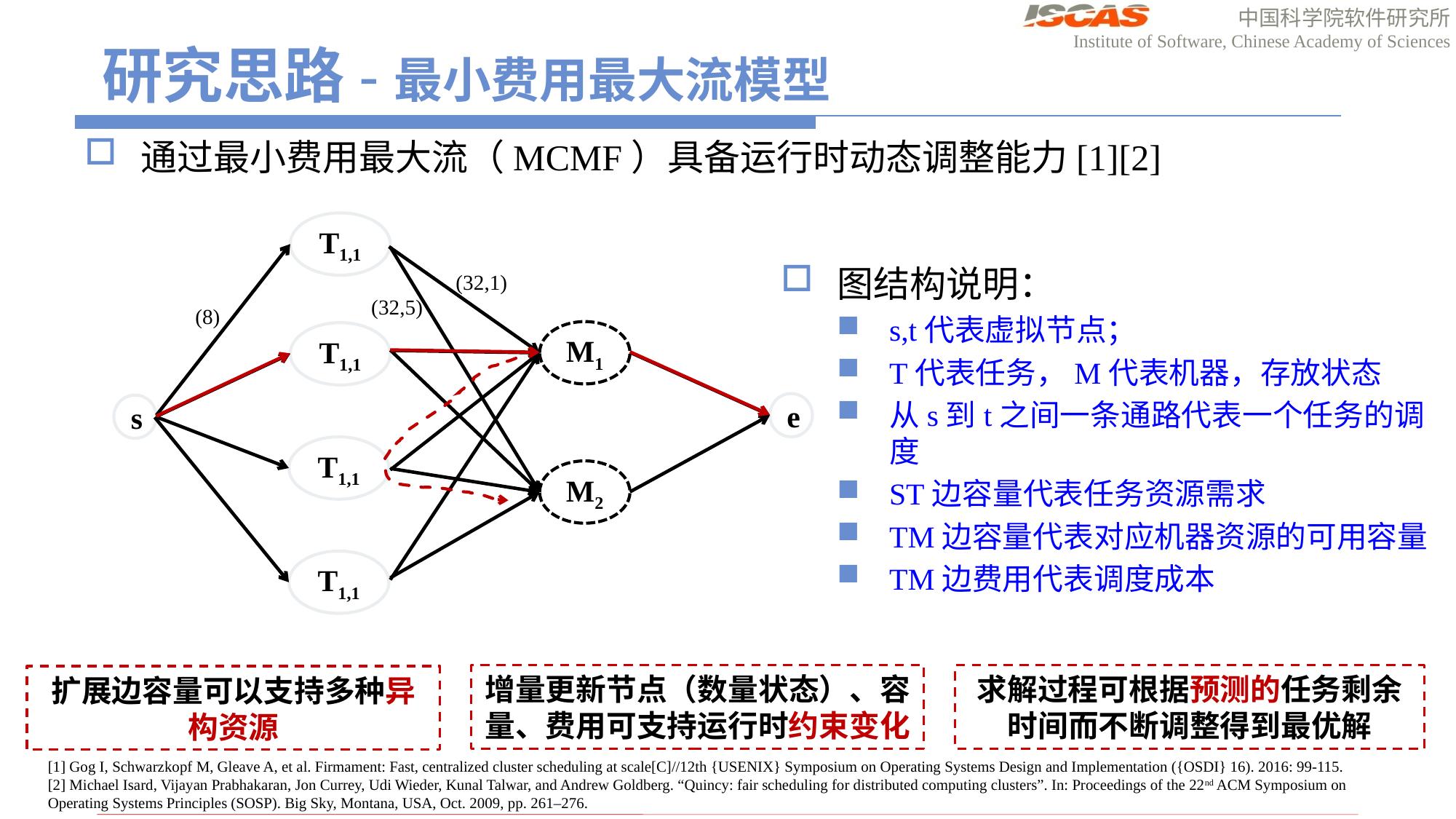

# 研究思路-最小费用最大流模型
通过最小费用最大流（MCMF）具备运行时动态调整能力[1][2]
T1,1
图结构说明：
s,t代表虚拟节点；
T代表任务，M代表机器，存放状态
从s到t之间一条通路代表一个任务的调度
ST边容量代表任务资源需求
TM边容量代表对应机器资源的可用容量
TM边费用代表调度成本

(32,1)
(32,5)
(8)
M1
T1,1

e
s
T1,1
M2
T1,1
增量更新节点（数量状态）、容量、费用可支持运行时约束变化
求解过程可根据预测的任务剩余时间而不断调整得到最优解
扩展边容量可以支持多种异构资源
[1] Gog I, Schwarzkopf M, Gleave A, et al. Firmament: Fast, centralized cluster scheduling at scale[C]//12th {USENIX} Symposium on Operating Systems Design and Implementation ({OSDI} 16). 2016: 99-115.
[2] Michael Isard, Vijayan Prabhakaran, Jon Currey, Udi Wieder, Kunal Talwar, and Andrew Goldberg. “Quincy: fair scheduling for distributed computing clusters”. In: Proceedings of the 22nd ACM Symposium on Operating Systems Principles (SOSP). Big Sky, Montana, USA, Oct. 2009, pp. 261–276.